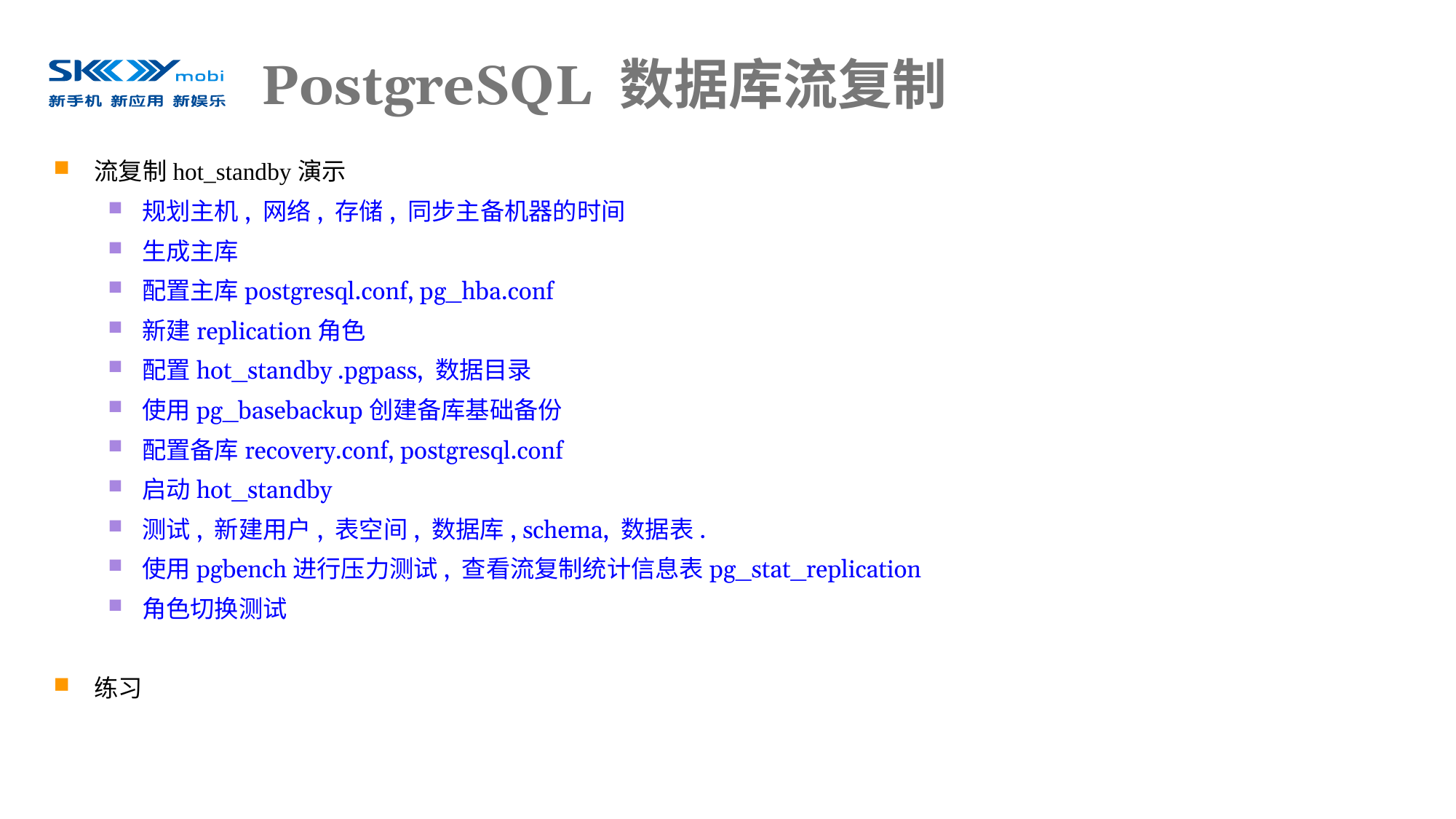

# PostgreSQL 数据库流复制
流复制hot_standby演示
规划主机, 网络, 存储, 同步主备机器的时间
生成主库
配置主库postgresql.conf, pg_hba.conf
新建replication角色
配置hot_standby .pgpass, 数据目录
使用pg_basebackup创建备库基础备份
配置备库recovery.conf, postgresql.conf
启动hot_standby
测试, 新建用户, 表空间, 数据库, schema, 数据表.
使用pgbench进行压力测试, 查看流复制统计信息表pg_stat_replication
角色切换测试

练习